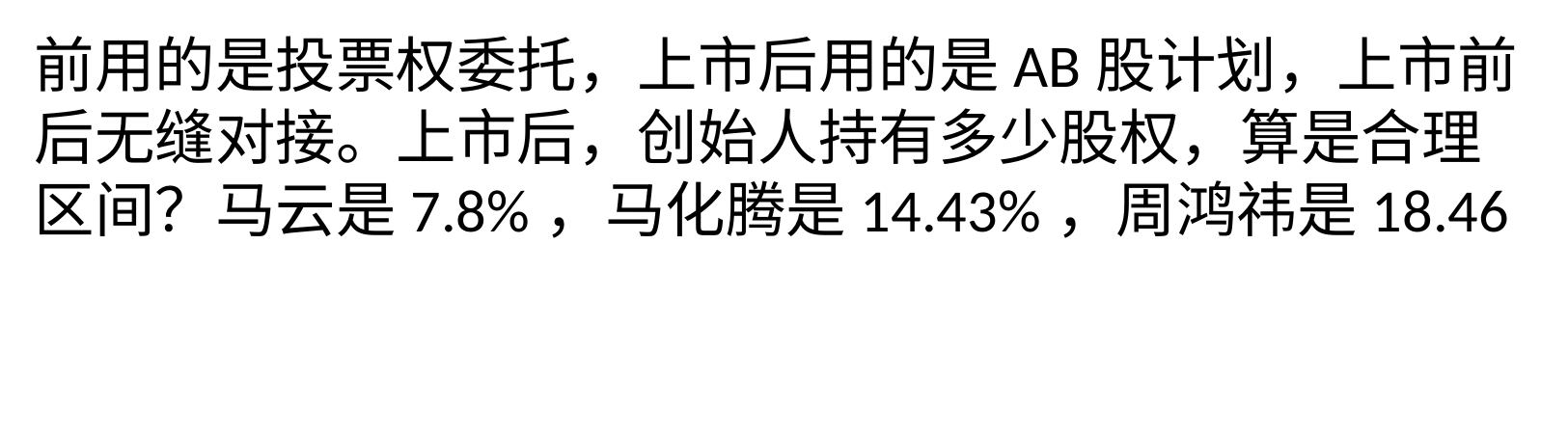

前用的是投票权委托，上市后用的是AB股计划，上市前后无缝对接。上市后，创始人持有多少股权，算是合理区间？马云是7.8%，马化腾是14.43%，周鸿祎是18.46